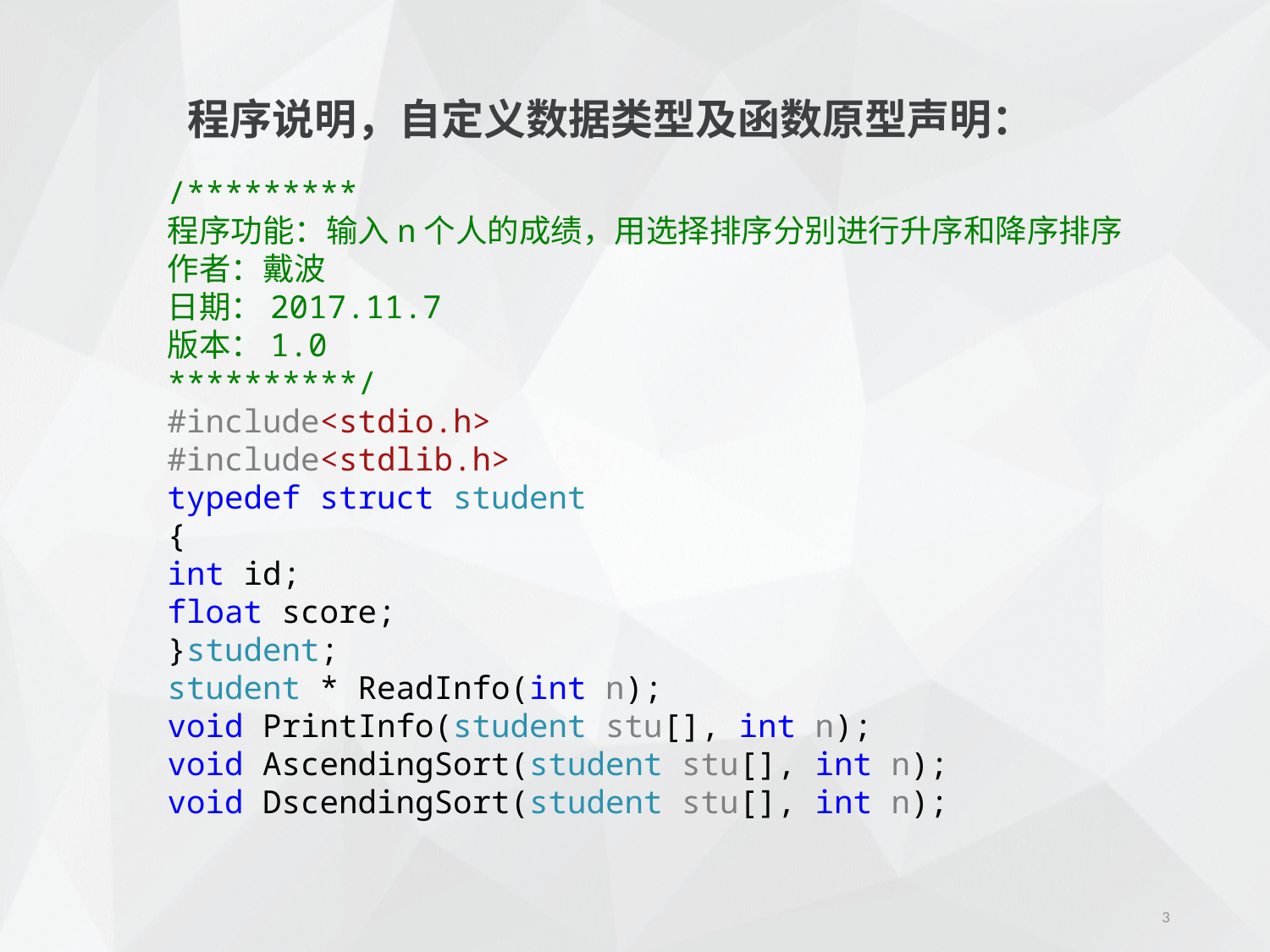

程序说明，自定义数据类型及函数原型声明：
/*********
程序功能：输入n个人的成绩，用选择排序分别进行升序和降序排序
作者：戴波
日期：2017.11.7
版本：1.0
**********/
#include<stdio.h>
#include<stdlib.h>
typedef struct student
{
int id;
float score;
}student;
student * ReadInfo(int n);
void PrintInfo(student stu[], int n);
void AscendingSort(student stu[], int n);
void DscendingSort(student stu[], int n);
3